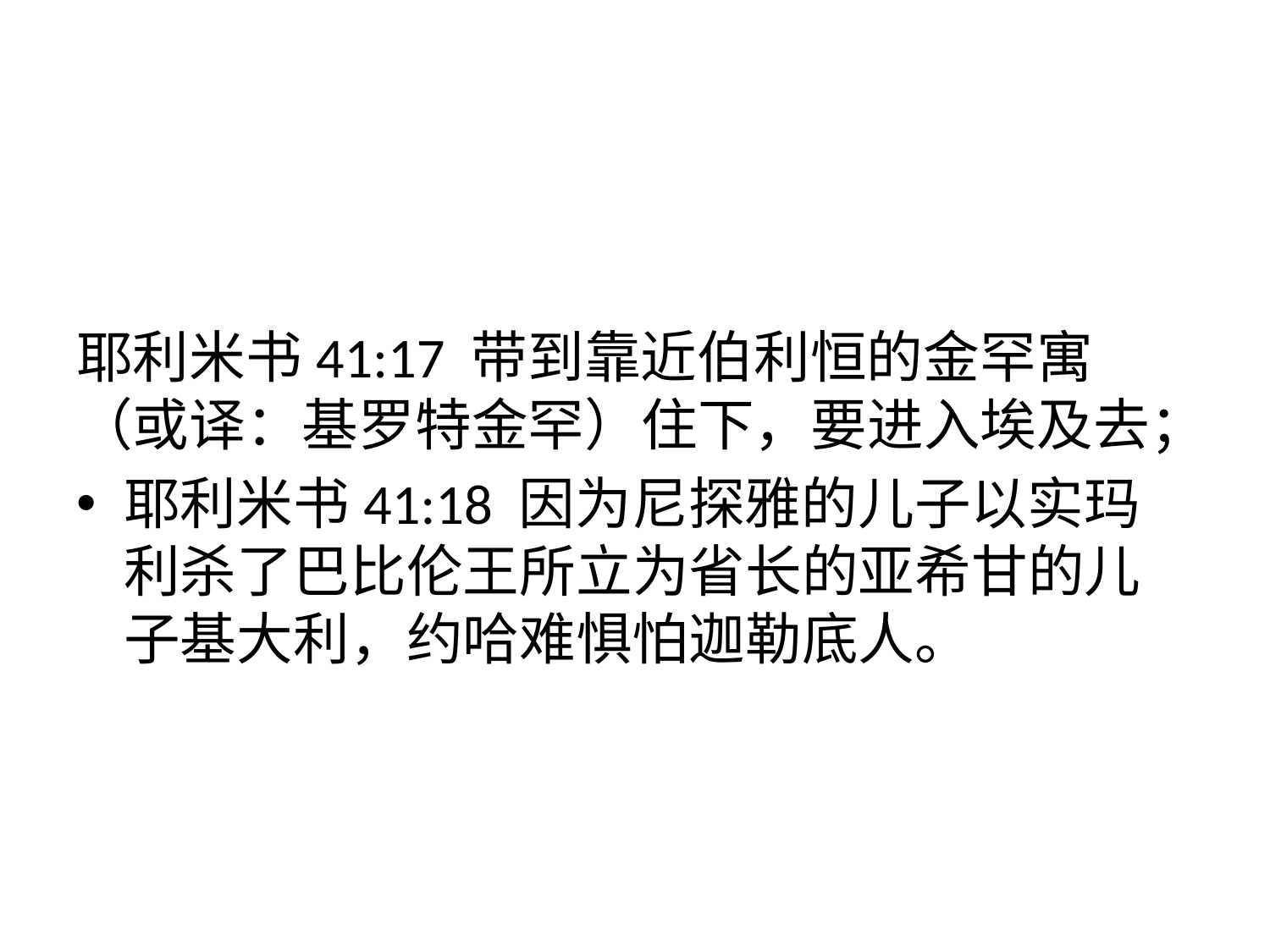

#

耶利米书41:17 带到靠近伯利恒的金罕寓（或译：基罗特金罕）住下，要进入埃及去；
耶利米书41:18 因为尼探雅的儿子以实玛利杀了巴比伦王所立为省长的亚希甘的儿子基大利，约哈难惧怕迦勒底人。